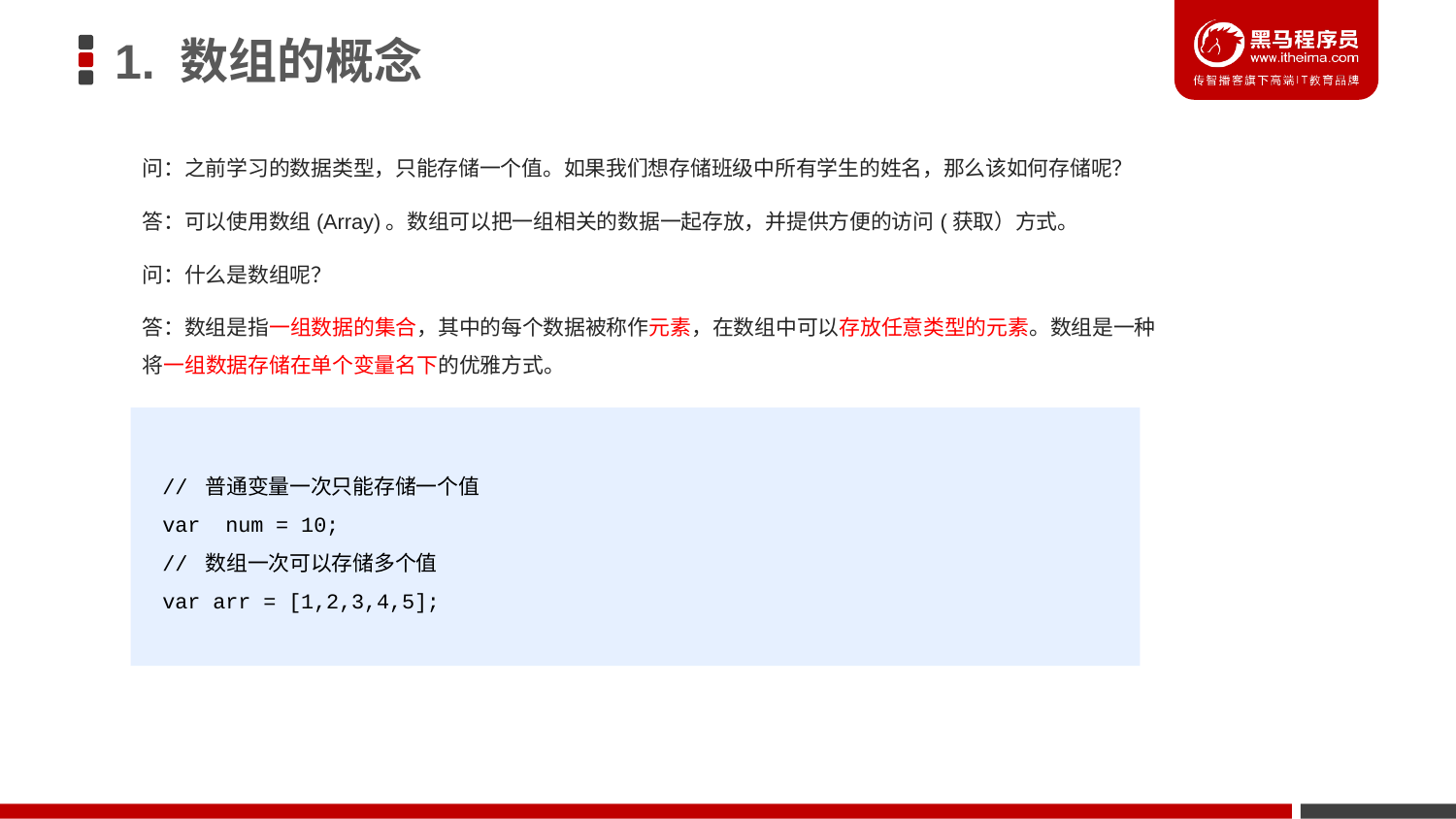

# 1. 数组的概念
问：之前学习的数据类型，只能存储一个值。如果我们想存储班级中所有学生的姓名，那么该如何存储呢？
答：可以使用数组(Array)。数组可以把一组相关的数据一起存放，并提供方便的访问(获取）方式。
问：什么是数组呢？
答：数组是指一组数据的集合，其中的每个数据被称作元素，在数组中可以存放任意类型的元素。数组是一种将一组数据存储在单个变量名下的优雅方式。
// 普通变量一次只能存储一个值
var  num = 10;
// 数组一次可以存储多个值
var arr = [1,2,3,4,5];